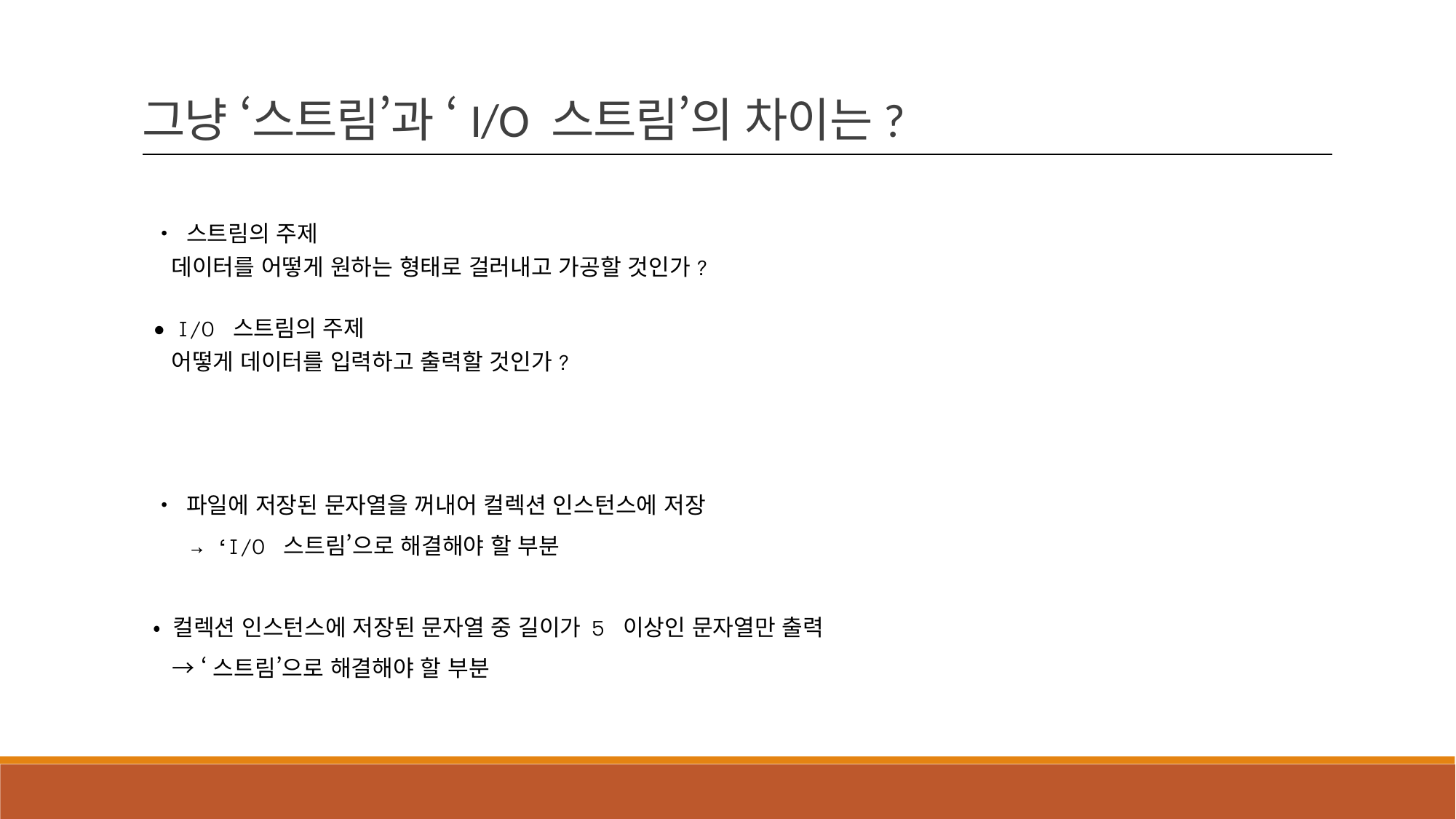

그냥 ‘스트림’과 ‘I/O 스트림’의 차이는?
• 스트림의 주제
  데이터를 어떻게 원하는 형태로 걸러내고 가공할 것인가?
• I/O 스트림의 주제
  어떻게 데이터를 입력하고 출력할 것인가?
• 파일에 저장된 문자열을 꺼내어 컬렉션 인스턴스에 저장
   → ‘I/O 스트림’으로 해결해야 할 부분

• 컬렉션 인스턴스에 저장된 문자열 중 길이가 5 이상인 문자열만 출력
   → ‘스트림’으로 해결해야 할 부분